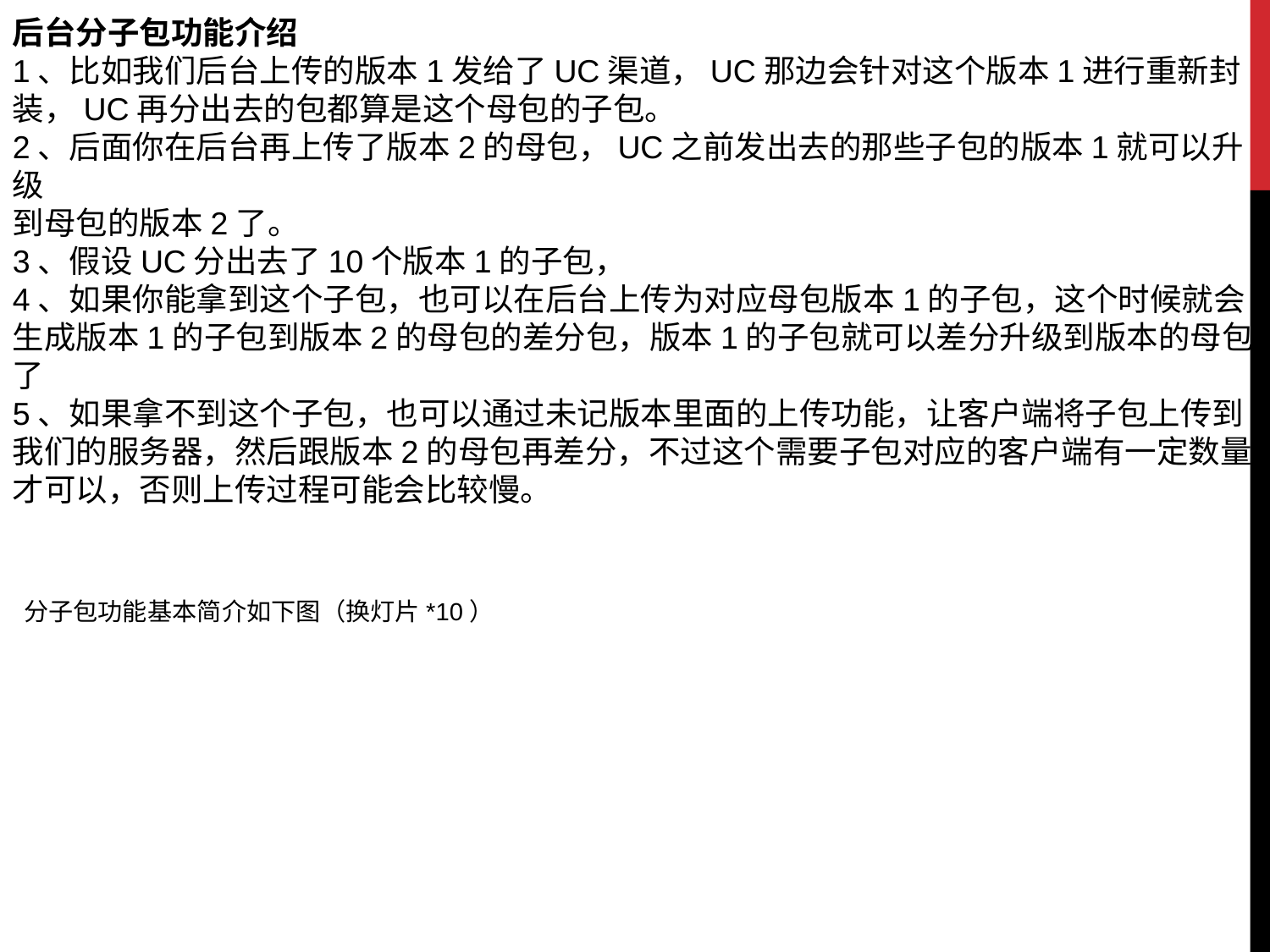

后台分子包功能介绍
1、比如我们后台上传的版本1发给了UC渠道，UC那边会针对这个版本1进行重新封装，UC再分出去的包都算是这个母包的子包。
2、后面你在后台再上传了版本2的母包，UC之前发出去的那些子包的版本1就可以升级
到母包的版本2了。
3、假设UC分出去了10个版本1的子包，
4、如果你能拿到这个子包，也可以在后台上传为对应母包版本1的子包，这个时候就会
生成版本1的子包到版本2的母包的差分包，版本1的子包就可以差分升级到版本的母包了
5、如果拿不到这个子包，也可以通过未记版本里面的上传功能，让客户端将子包上传到
我们的服务器，然后跟版本2的母包再差分，不过这个需要子包对应的客户端有一定数量
才可以，否则上传过程可能会比较慢。

 分子包功能基本简介如下图（换灯片*10）